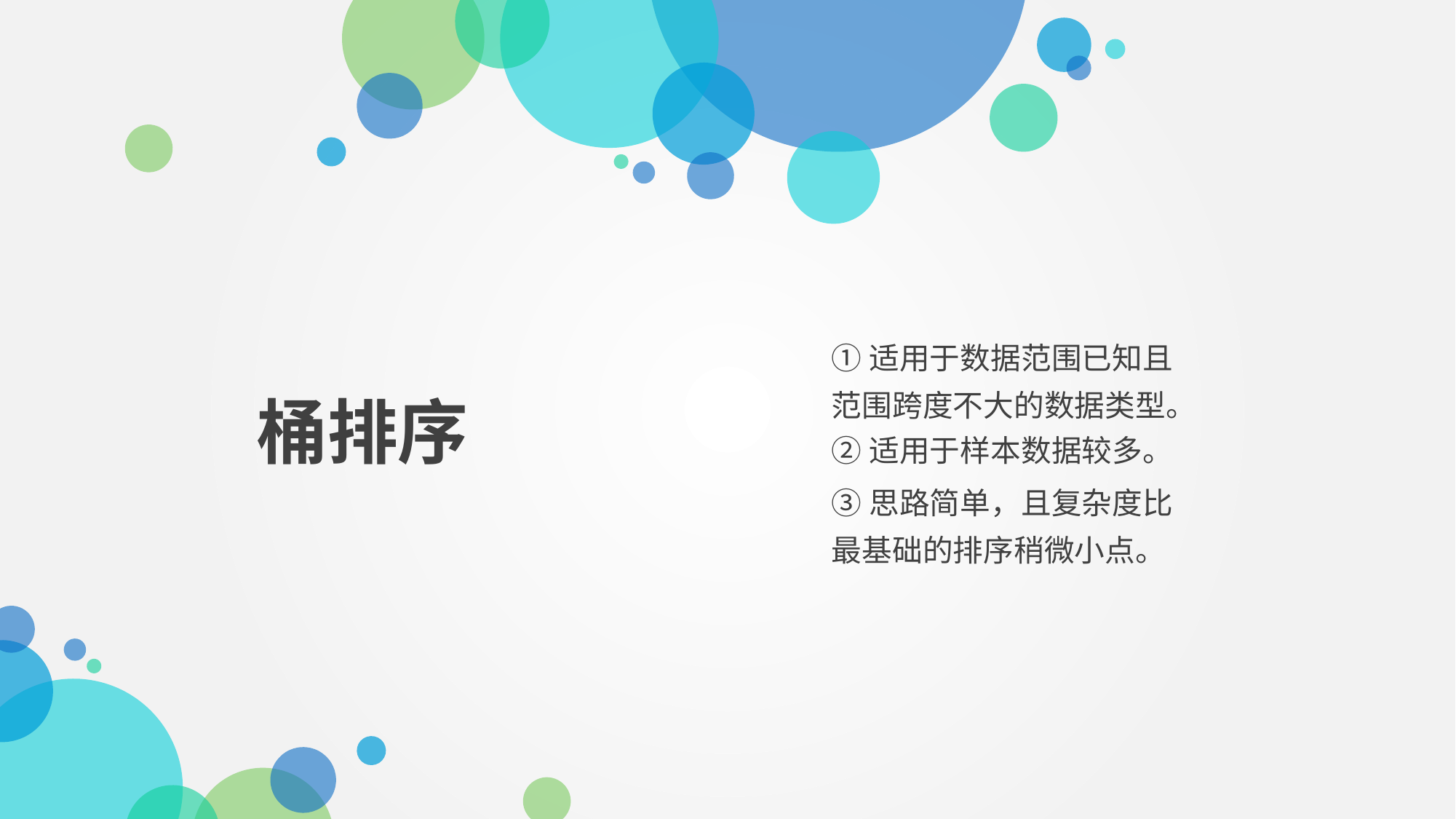

①适用于数据范围已知且范围跨度不大的数据类型。
   桶排序
②适用于样本数据较多。
③思路简单，且复杂度比最基础的排序稍微小点。